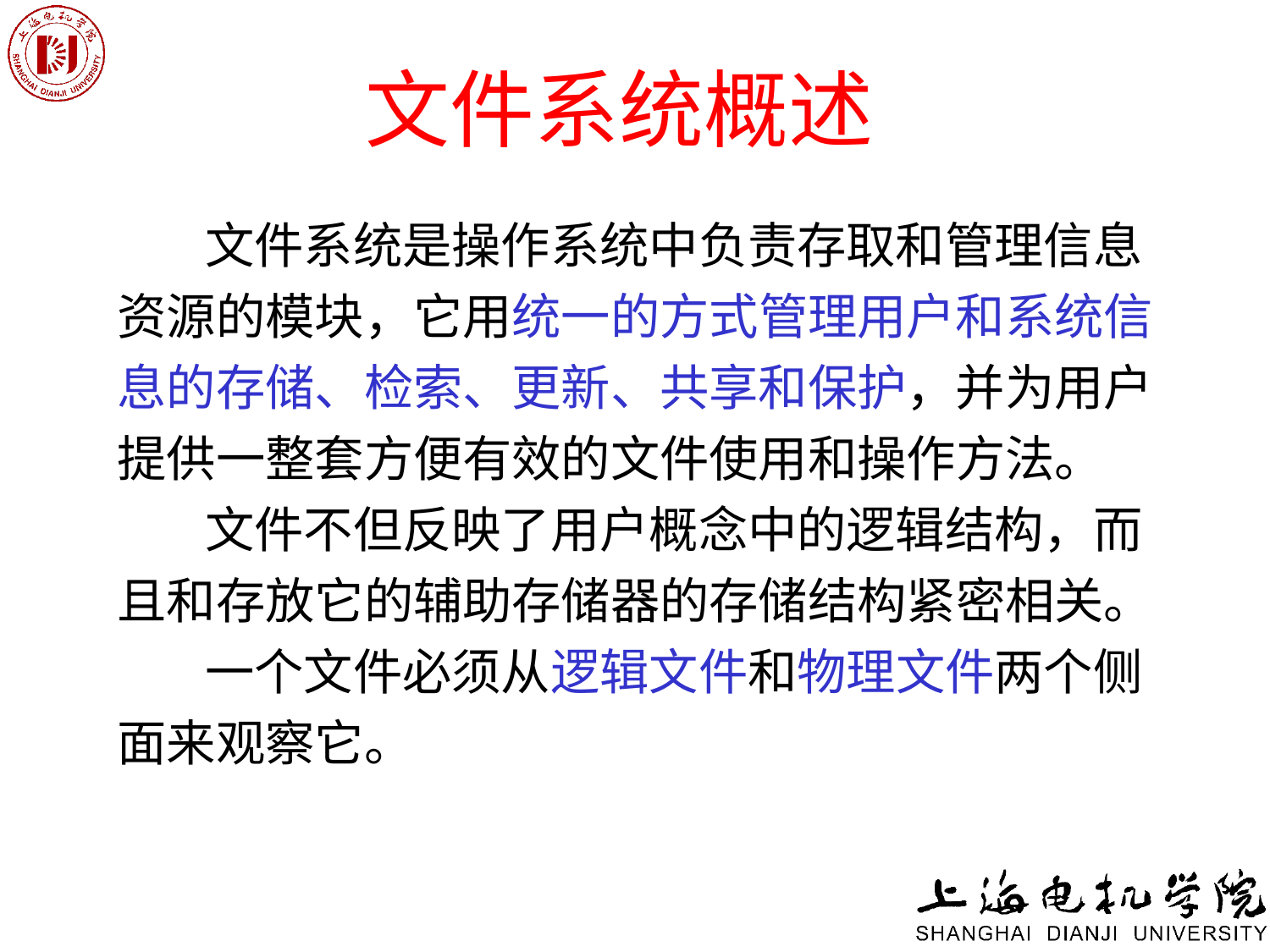

# 文件系统概述
文件系统是操作系统中负责存取和管理信息资源的模块，它用统一的方式管理用户和系统信息的存储、检索、更新、共享和保护，并为用户提供一整套方便有效的文件使用和操作方法。
文件不但反映了用户概念中的逻辑结构，而且和存放它的辅助存储器的存储结构紧密相关。
一个文件必须从逻辑文件和物理文件两个侧面来观察它。